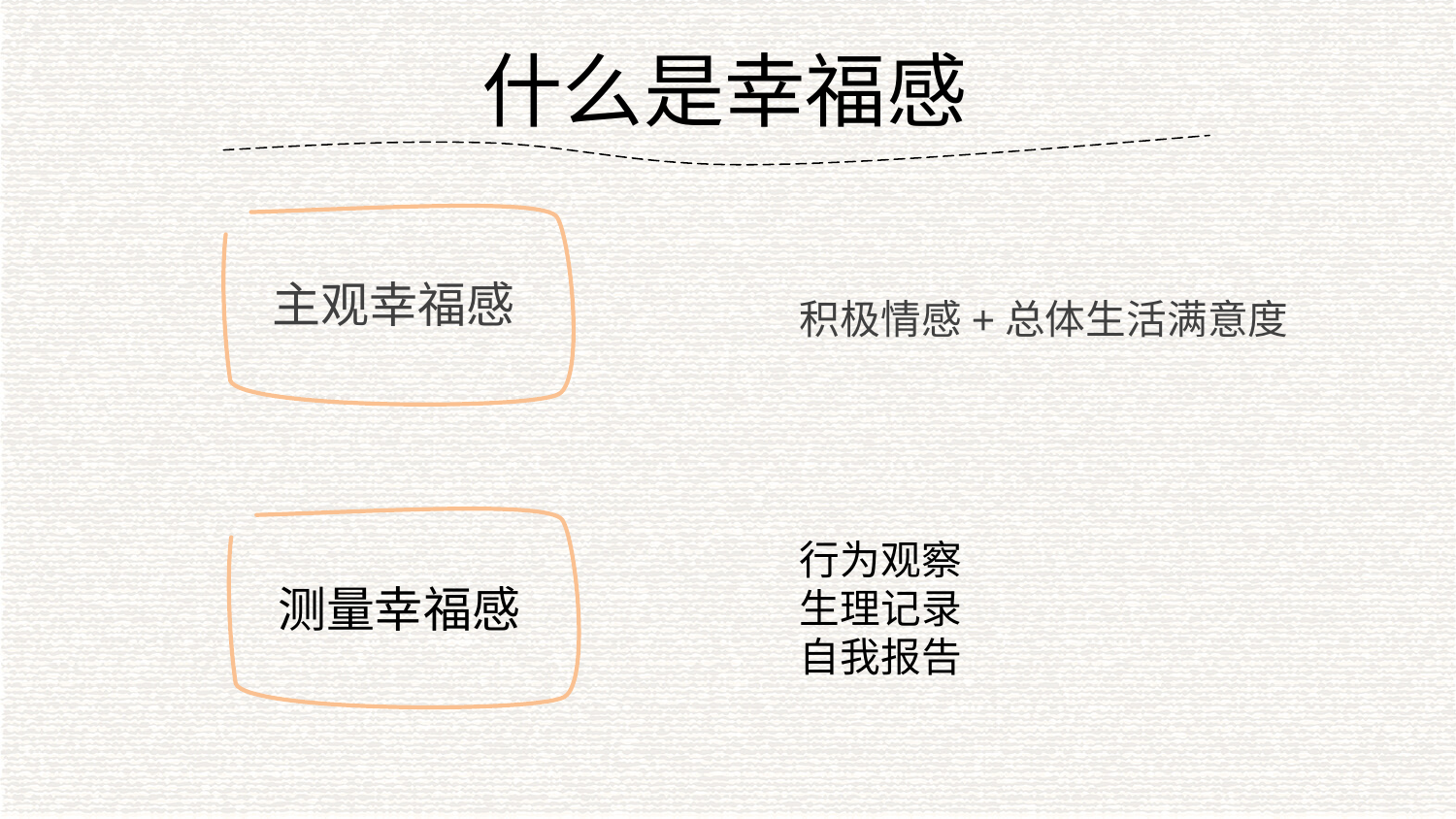

什么是幸福感

积极情感+总体生活满意度
主观幸福感

行为观察
生理记录
自我报告
测量幸福感